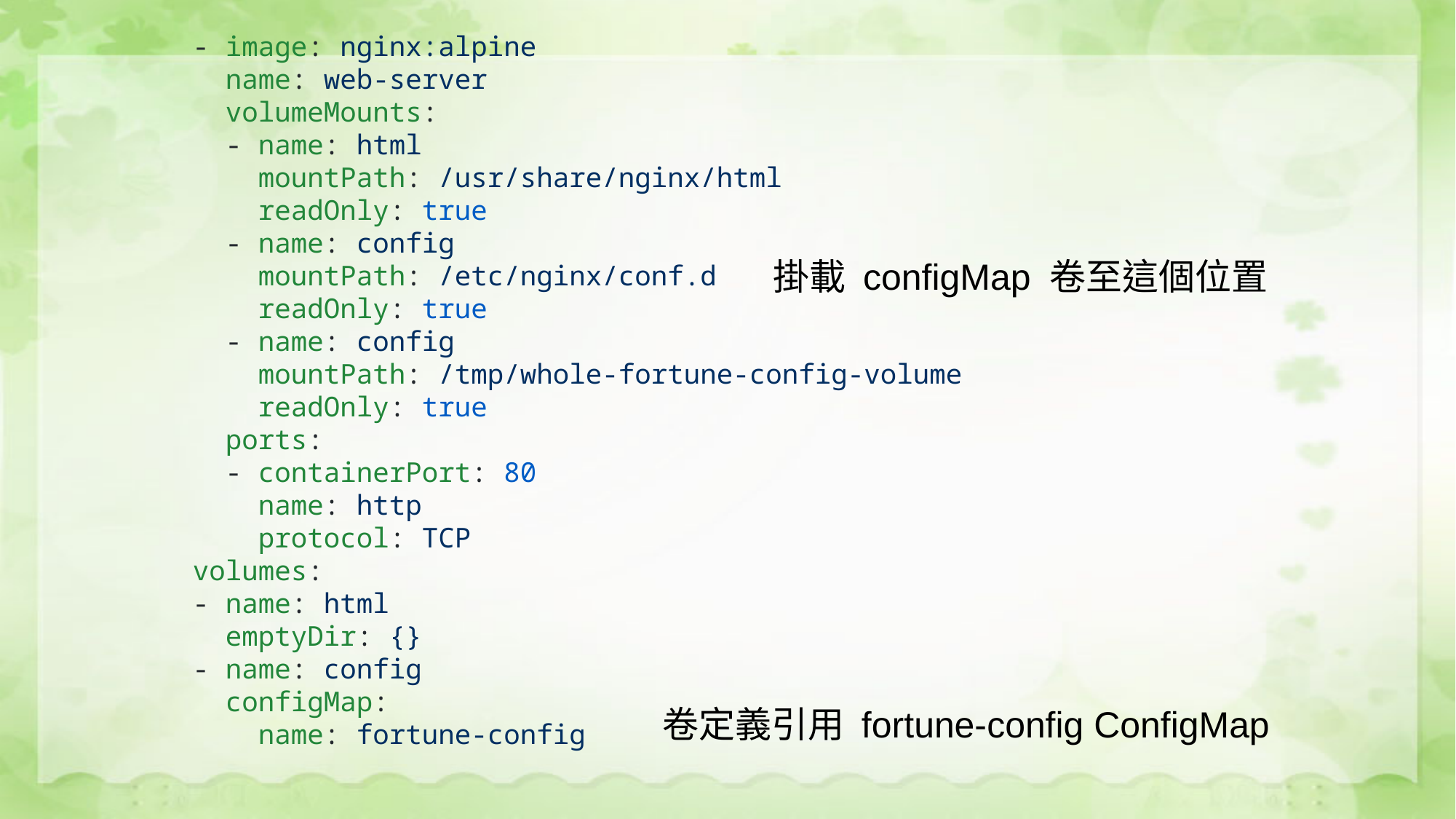

- image: nginx:alpine
    name: web-server
    volumeMounts:
    - name: html
      mountPath: /usr/share/nginx/html
      readOnly: true
    - name: config
      mountPath: /etc/nginx/conf.d
      readOnly: true
    - name: config
      mountPath: /tmp/whole-fortune-config-volume
      readOnly: true
    ports:
    - containerPort: 80
      name: http
      protocol: TCP
  volumes:
  - name: html
    emptyDir: {}
  - name: config
    configMap:
      name: fortune-config
掛載 configMap 卷至這個位置
卷定義引用 fortune-config ConfigMap